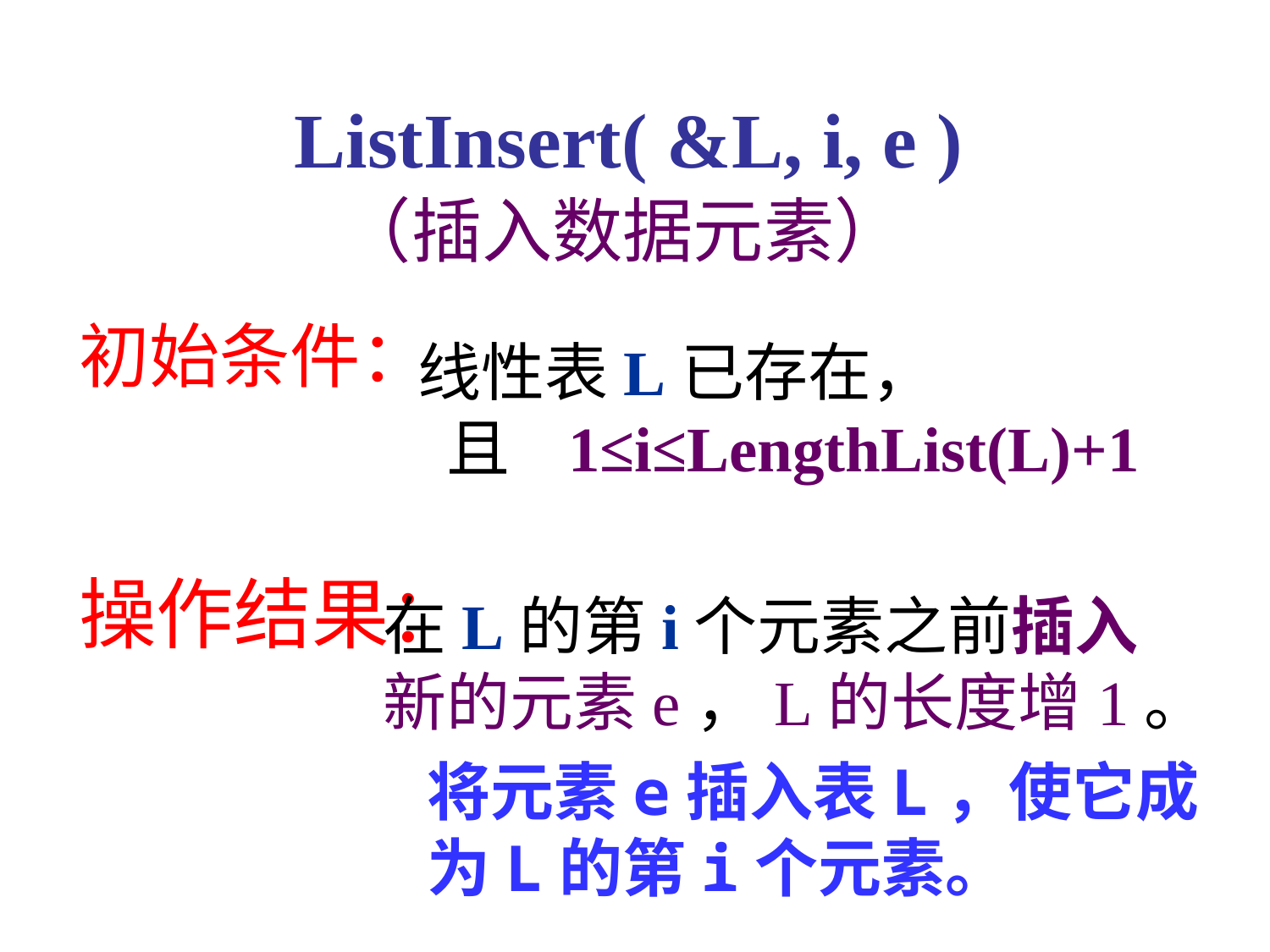

ListInsert( &L, i, e )
（插入数据元素）
初始条件：

操作结果：
线性表L已存在，
 且   1≤i≤LengthList(L)+1
在L的第i个元素之前插入
新的元素e，L的长度增1。
将元素e插入表L，使它成为L的第i个元素。